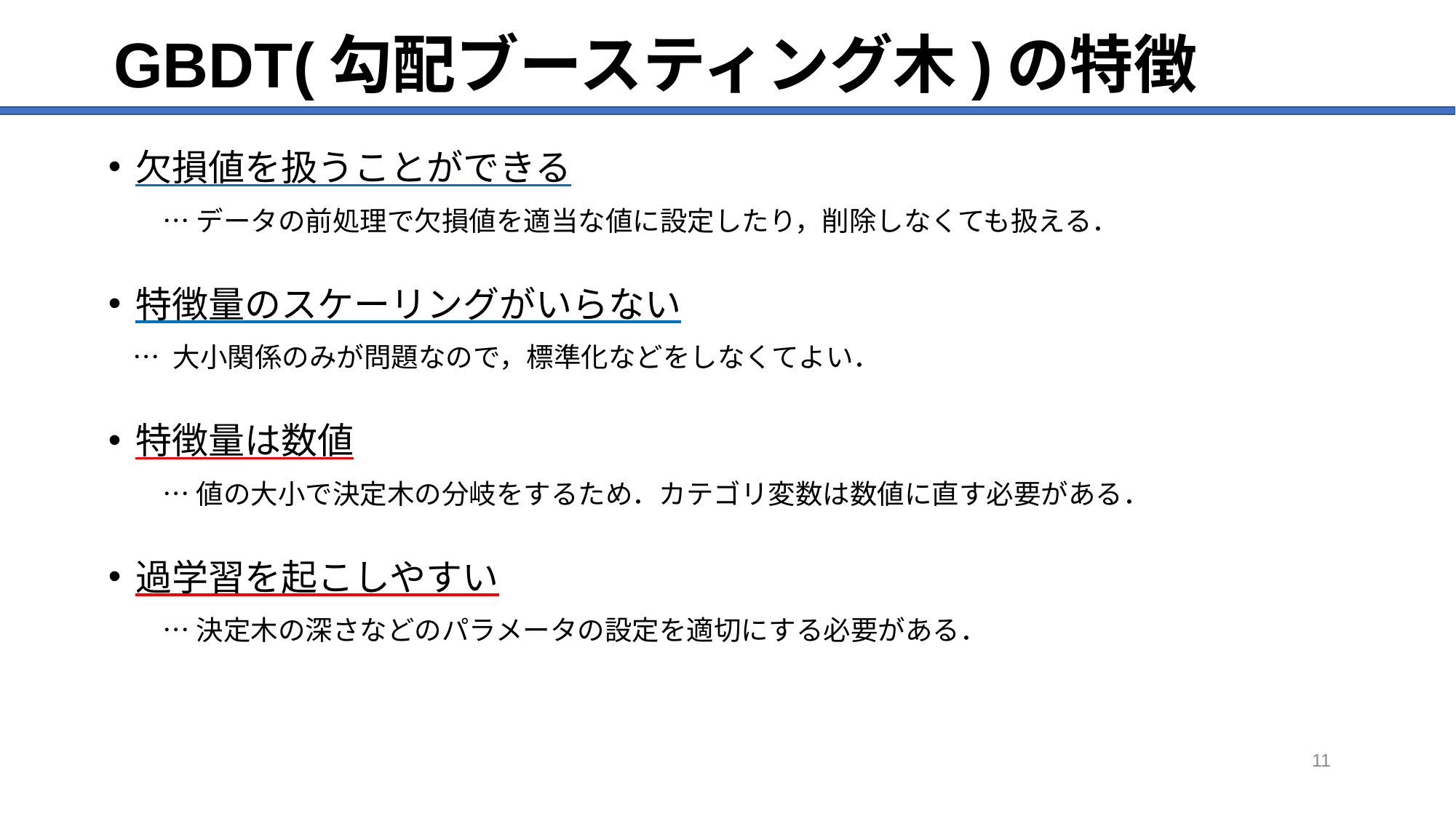

# GBDT(勾配ブースティング木)の特徴

欠損値を扱うことができる
　　… データの前処理で欠損値を適当な値に設定したり，削除しなくても扱える．

特徴量のスケーリングがいらない
    … 大小関係のみが問題なので，標準化などをしなくてよい．

特徴量は数値
　　… 値の大小で決定木の分岐をするため．カテゴリ変数は数値に直す必要がある．

過学習を起こしやすい
　　… 決定木の深さなどのパラメータの設定を適切にする必要がある．
11